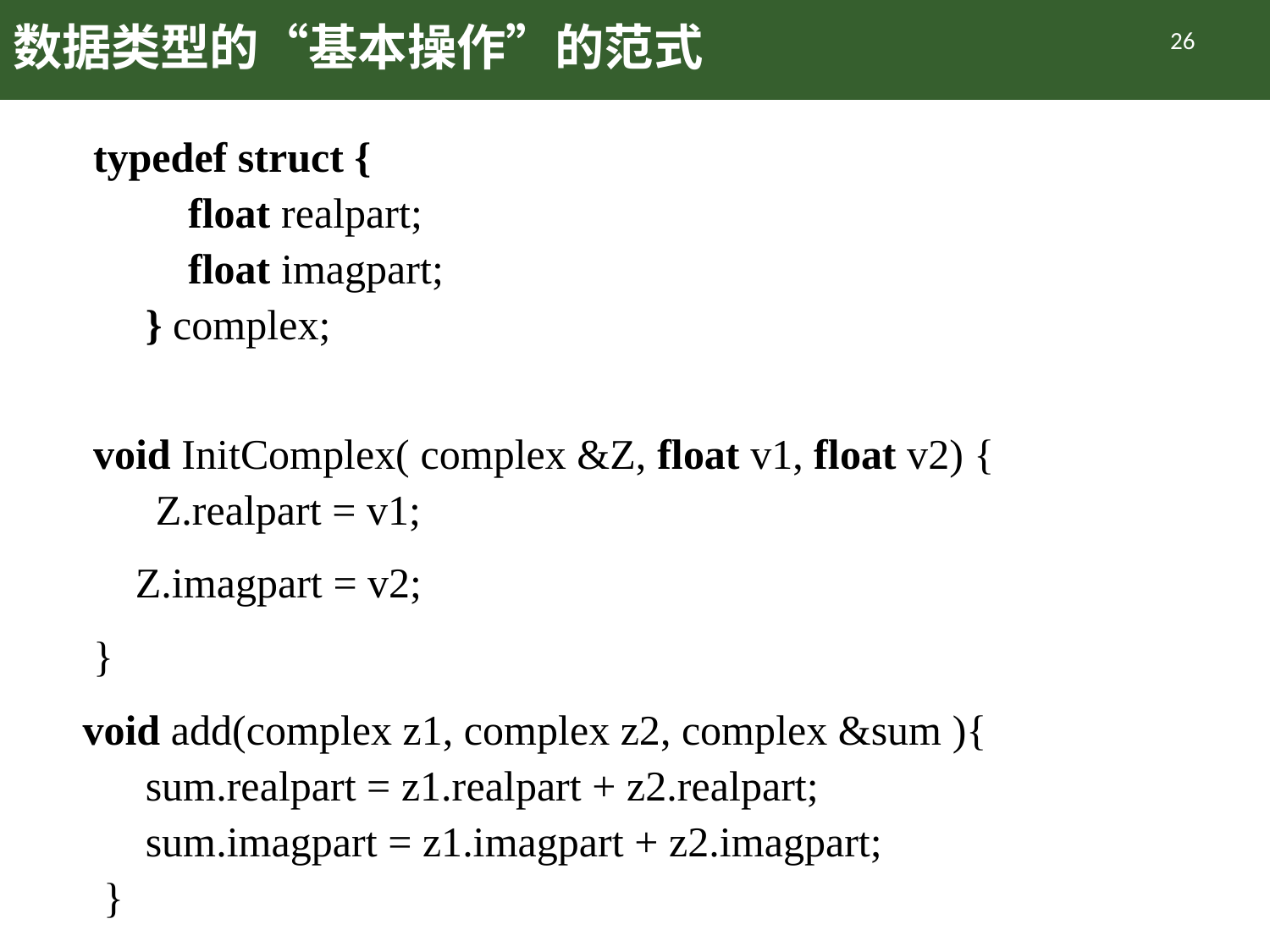

# 数据类型的“基本操作”的范式
26
    typedef struct {
　　　float realpart;
　　　float imagpart;
　　} complex;
    void InitComplex( complex &Z, float v1, float v2) {
    　Z.realpart = v1;
        Z.imagpart = v2;
    }
   void add(complex z1, complex z2, complex &sum ){
　　sum.realpart = z1.realpart + z2.realpart;
　　sum.imagpart = z1.imagpart + z2.imagpart;
　}